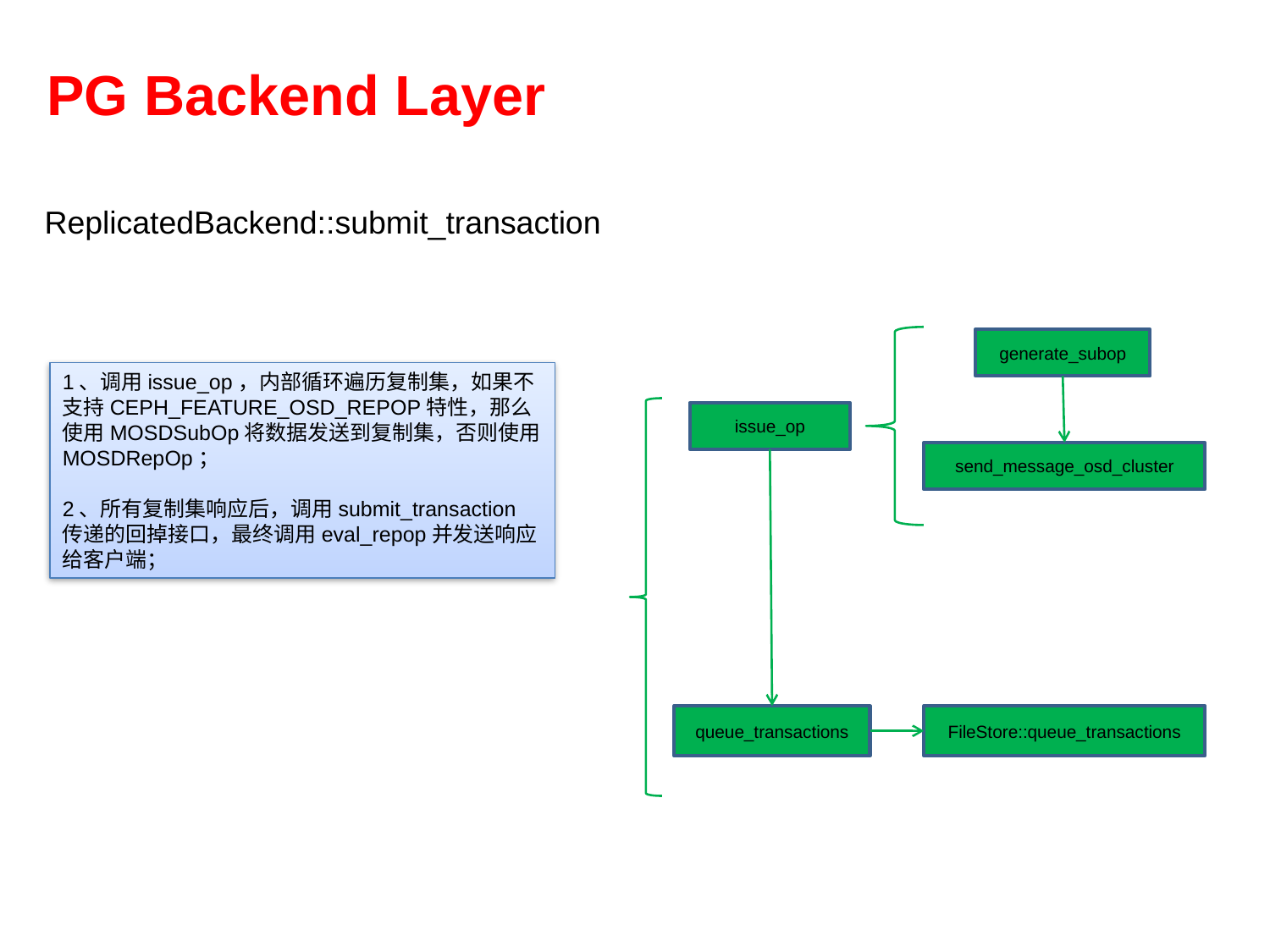

PG Backend Layer
ReplicatedBackend::submit_transaction

generate_subop
1、调用issue_op，内部循环遍历复制集，如果不支持CEPH_FEATURE_OSD_REPOP特性，那么使用MOSDSubOp将数据发送到复制集，否则使用MOSDRepOp；

2、所有复制集响应后，调用submit_transaction传递的回掉接口，最终调用eval_repop并发送响应给客户端；

issue_op
send_message_osd_cluster
queue_transactions
FileStore::queue_transactions